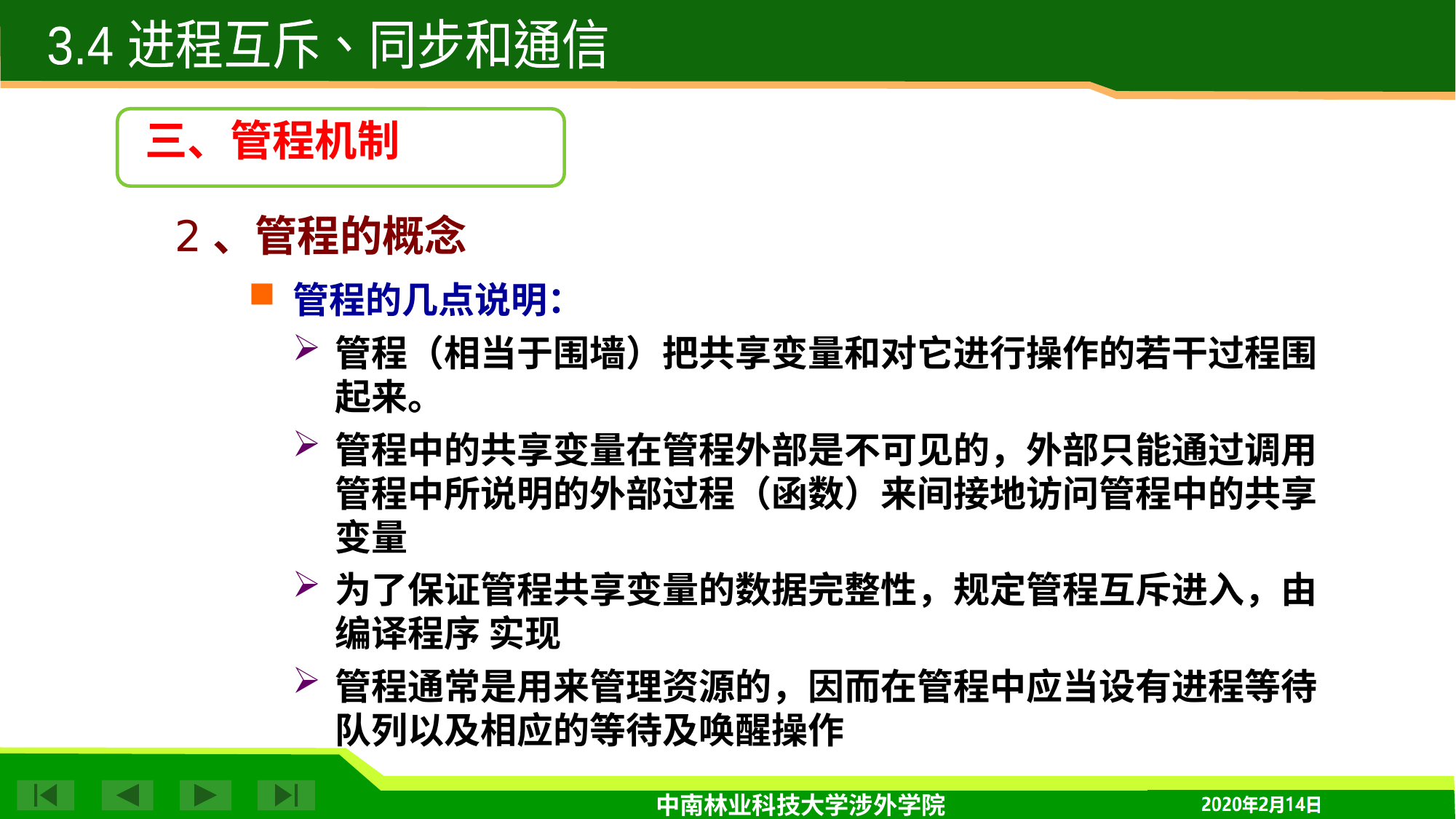

3.4 进程互斥、同步和通信
三、管程机制

2、管程的概念
 管程的几点说明：
管程（相当于围墙）把共享变量和对它进行操作的若干过程围起来。
管程中的共享变量在管程外部是不可见的，外部只能通过调用管程中所说明的外部过程（函数）来间接地访问管程中的共享变量
为了保证管程共享变量的数据完整性，规定管程互斥进入，由编译程序 实现
管程通常是用来管理资源的，因而在管程中应当设有进程等待队列以及相应的等待及唤醒操作